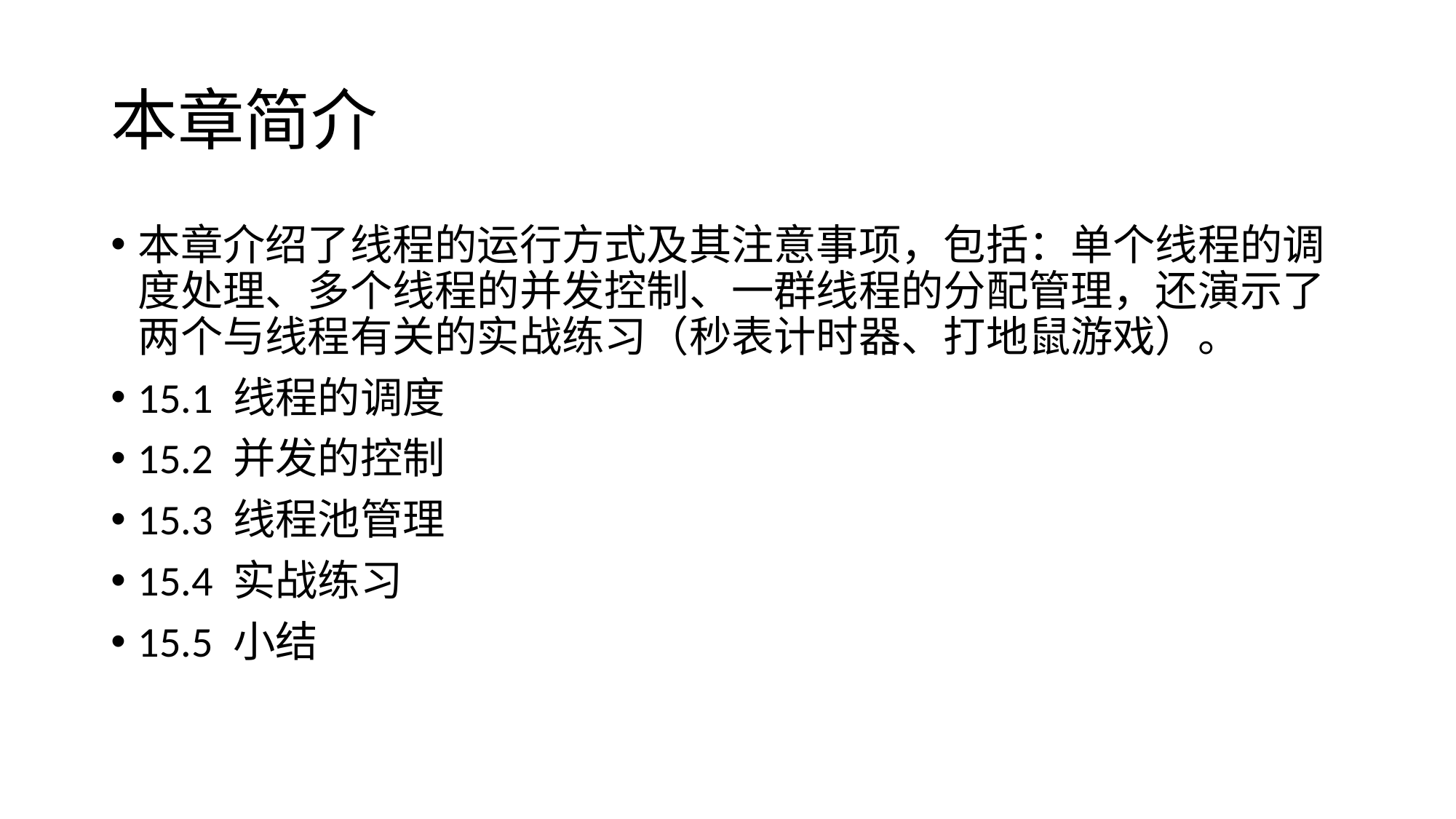

# 本章简介
本章介绍了线程的运行方式及其注意事项，包括：单个线程的调度处理、多个线程的并发控制、一群线程的分配管理，还演示了两个与线程有关的实战练习（秒表计时器、打地鼠游戏）。
15.1 线程的调度
15.2 并发的控制
15.3 线程池管理
15.4 实战练习
15.5 小结